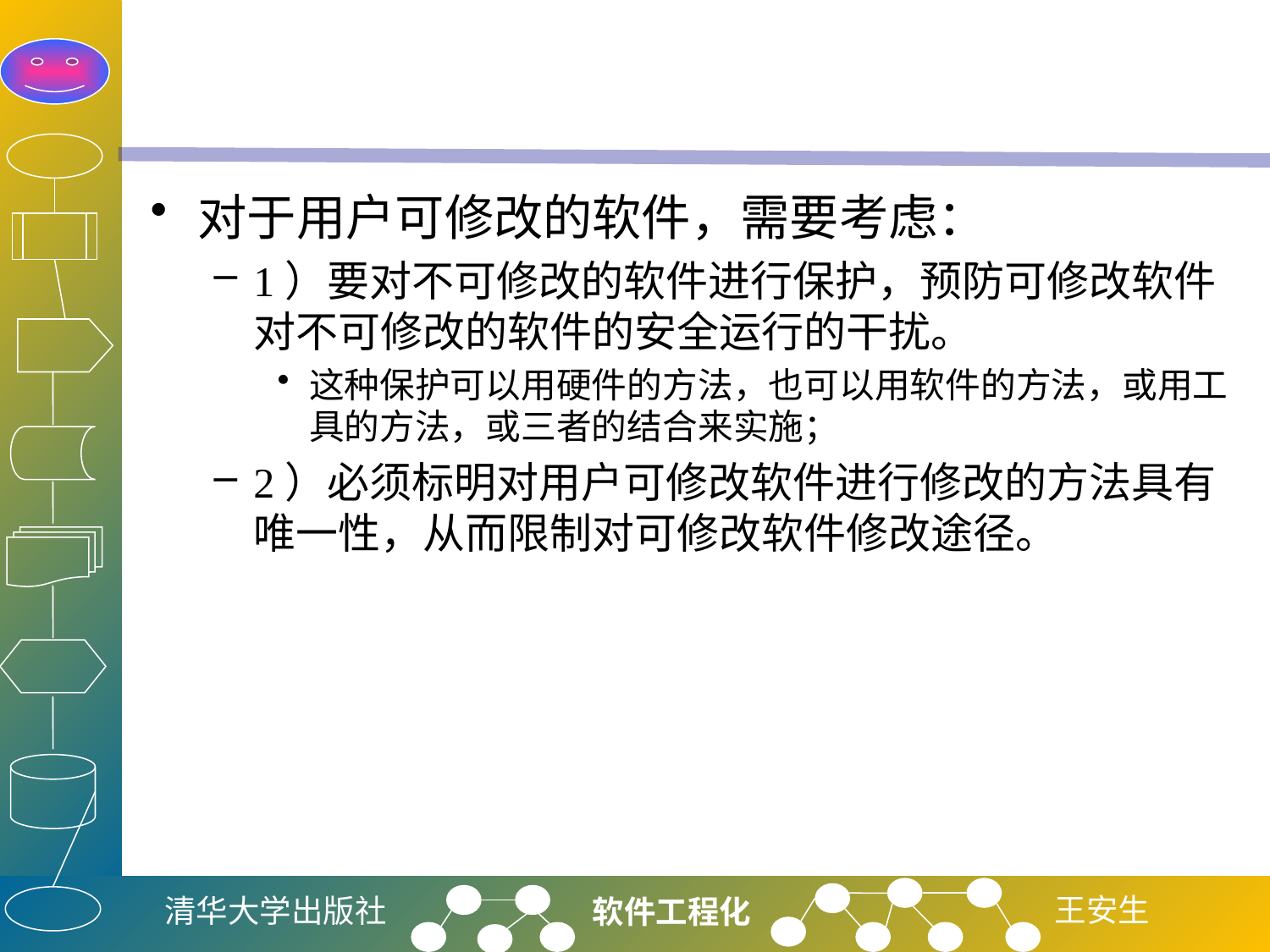

#
对于用户可修改的软件，需要考虑：
1）要对不可修改的软件进行保护，预防可修改软件对不可修改的软件的安全运行的干扰。
这种保护可以用硬件的方法，也可以用软件的方法，或用工具的方法，或三者的结合来实施；
2）必须标明对用户可修改软件进行修改的方法具有唯一性，从而限制对可修改软件修改途径。